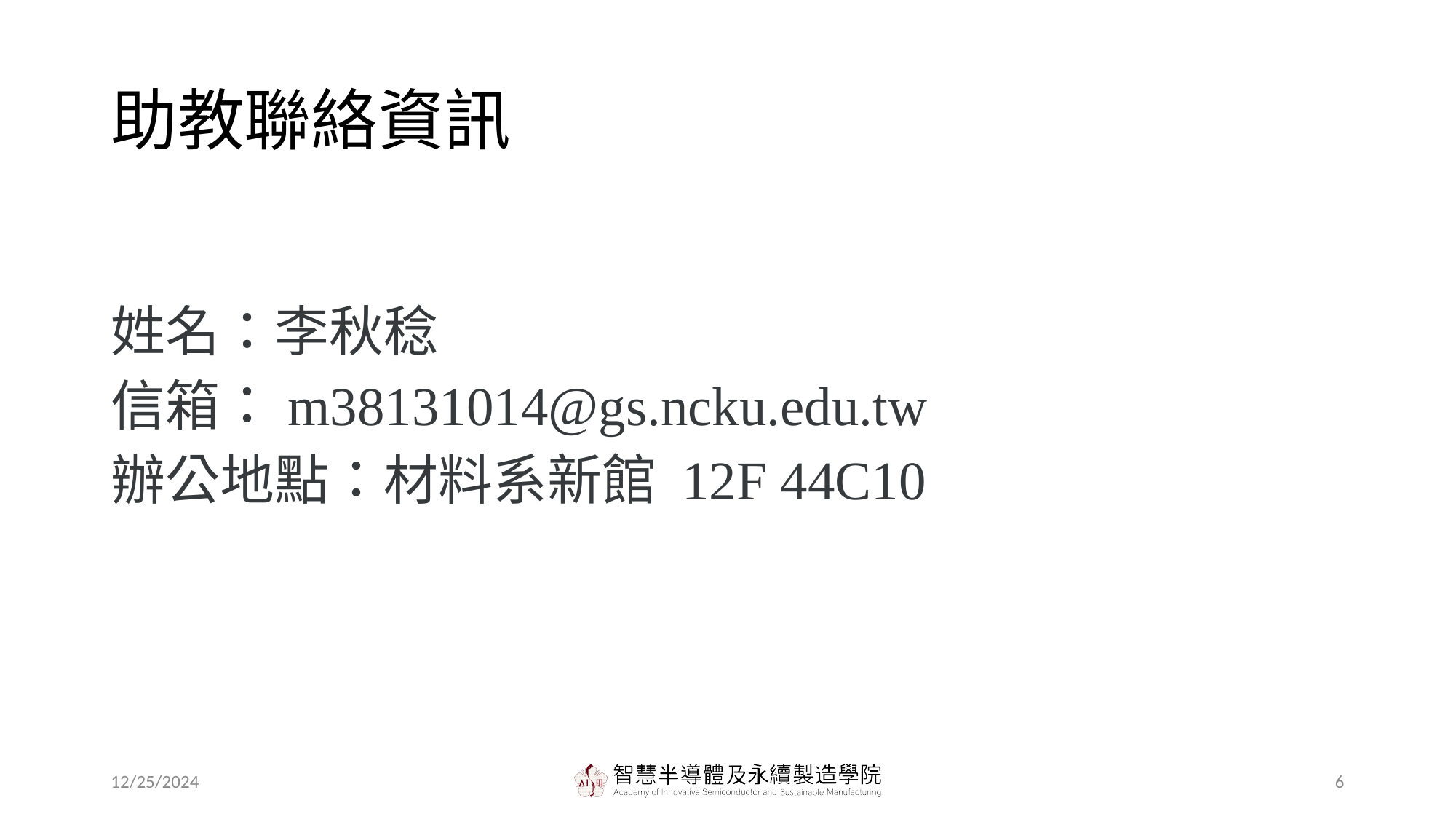

# 助教聯絡資訊

姓名：李秋稔
信箱：m38131014@gs.ncku.edu.tw
辦公地點：材料系新館 12F 44C10

12/25/2024
6